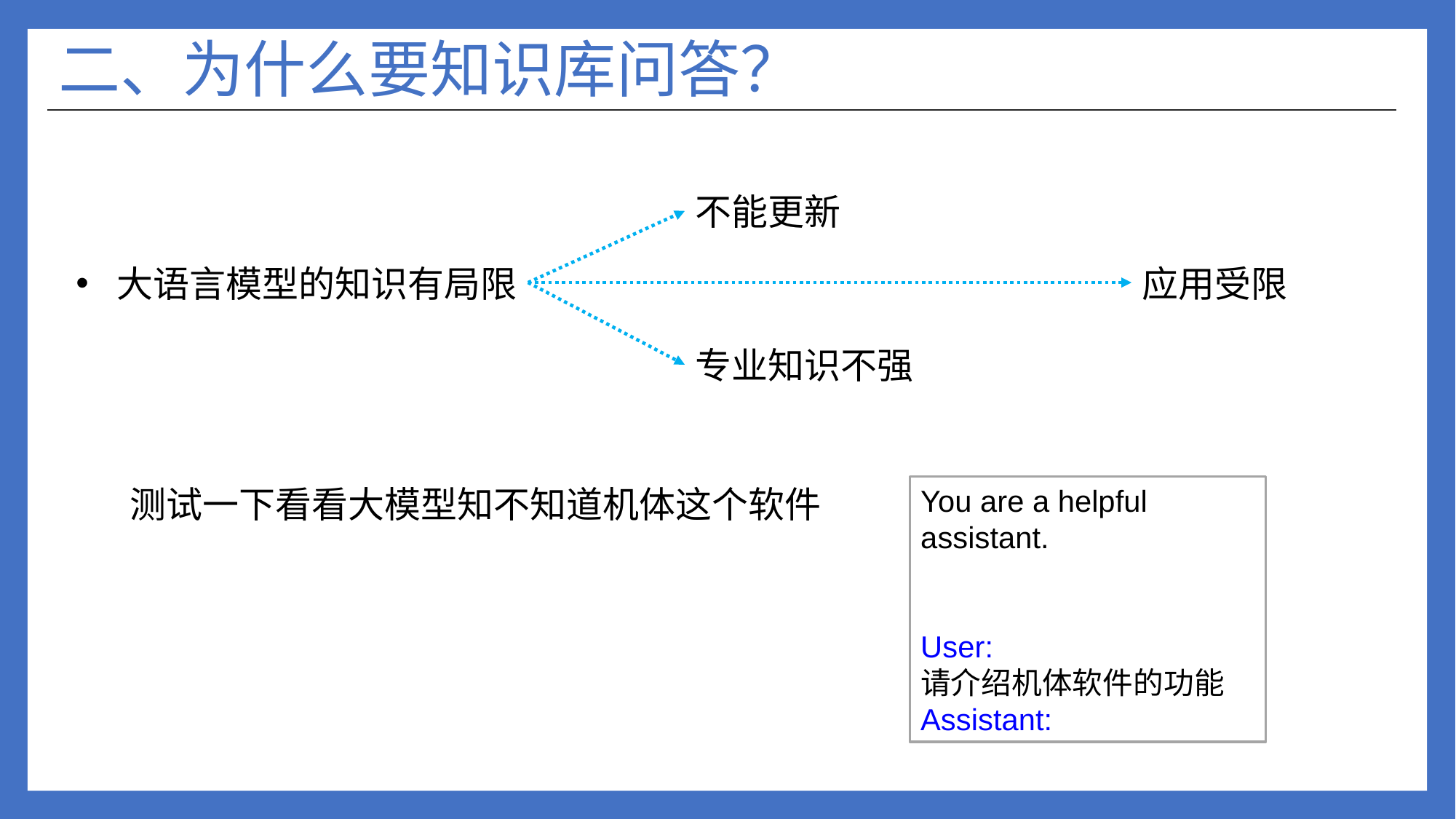

# 二、为什么要知识库问答？
不能更新
大语言模型的知识有局限
应用受限
专业知识不强
测试一下看看大模型知不知道机体这个软件
You are a helpful assistant.

User:
请介绍机体软件的功能
Assistant: